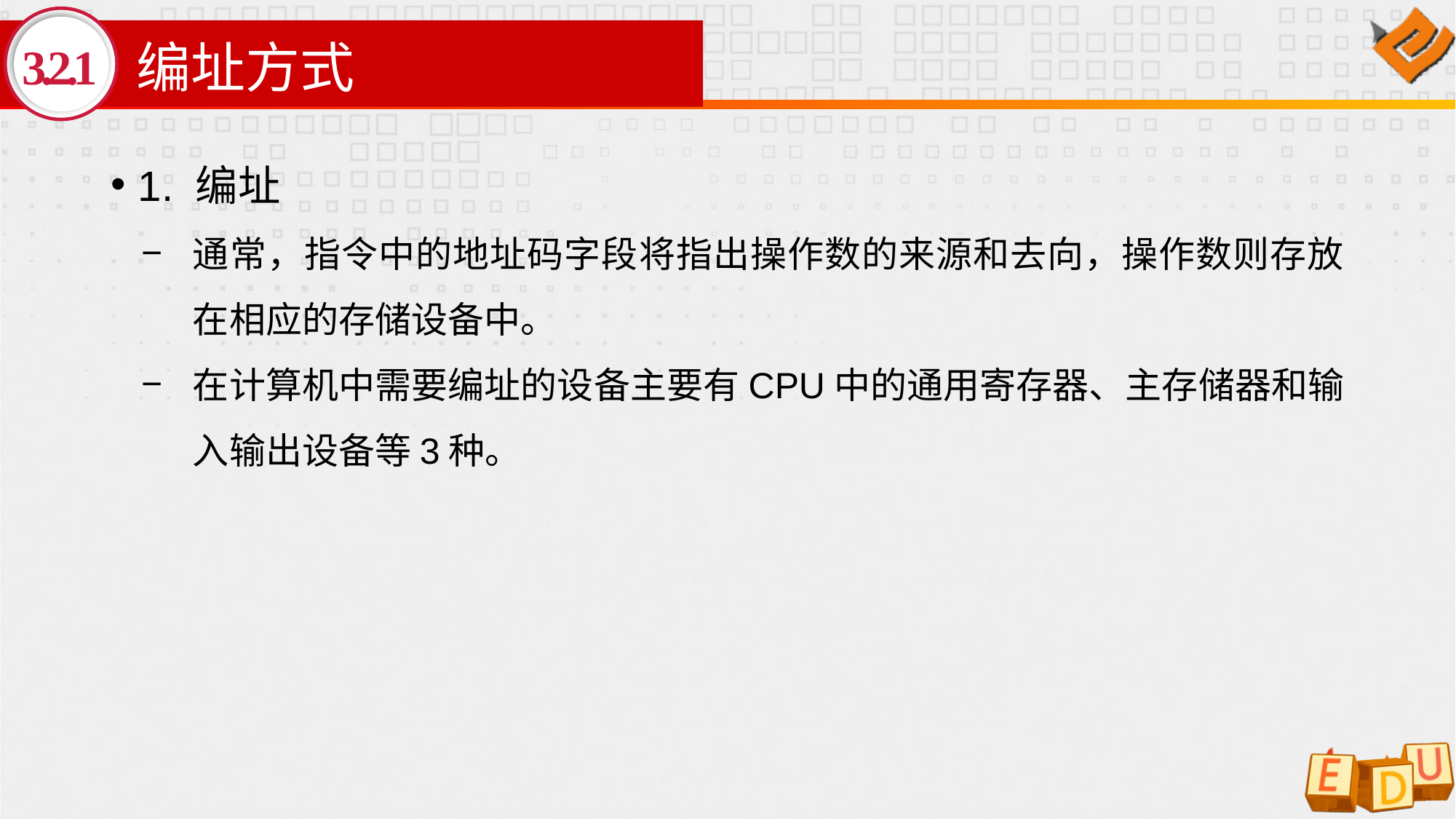

# 编址方式
3.2.1
1. 编址
通常，指令中的地址码字段将指出操作数的来源和去向，操作数则存放在相应的存储设备中。
在计算机中需要编址的设备主要有CPU中的通用寄存器、主存储器和输入输出设备等3种。